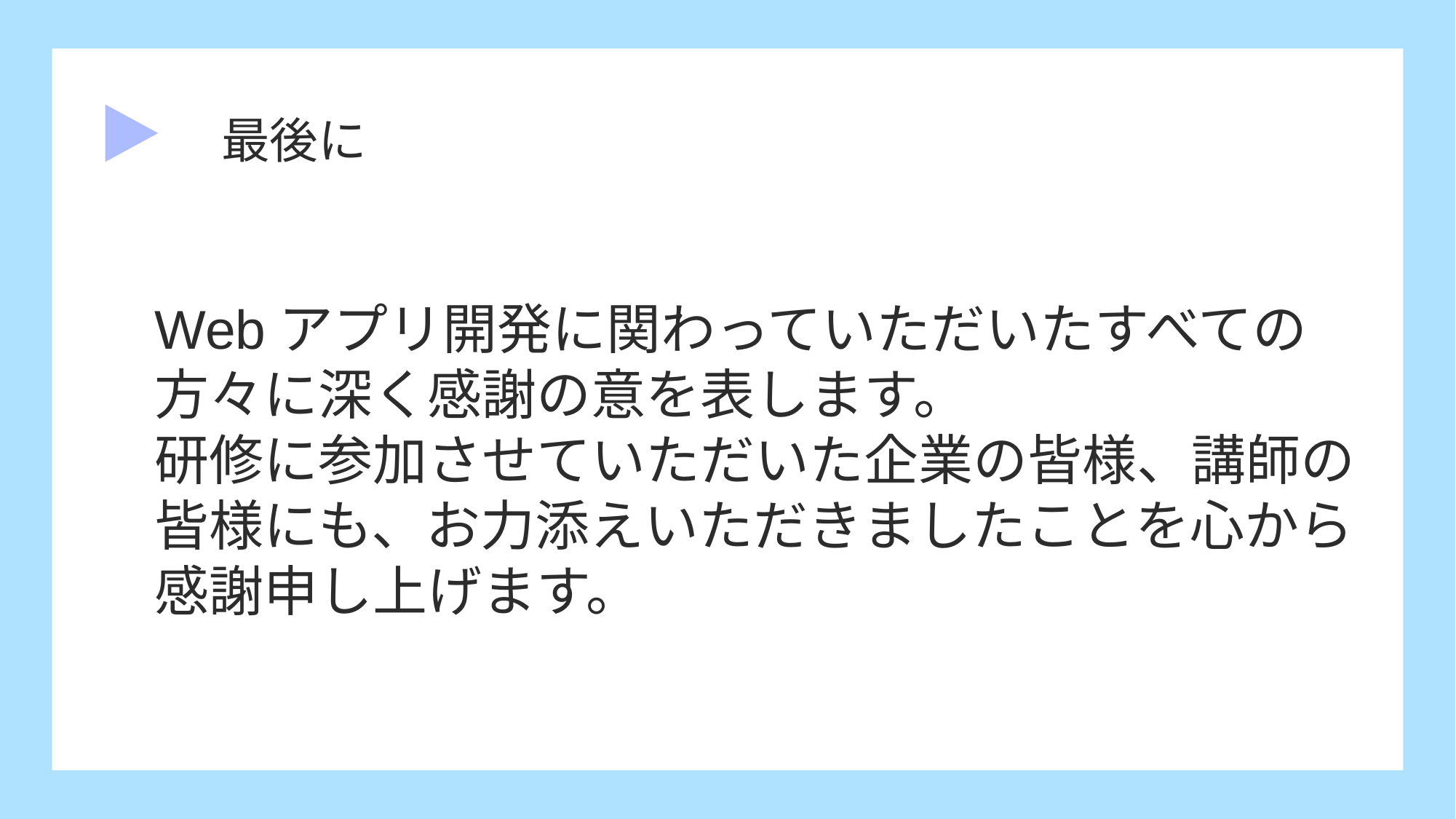

Webアプリ開発の発表に関わっていただいたすべての方々に深く感謝の意を表します。特に、研修に参加させていただいた企業の皆様には、ご協力とお気遣いに心から感謝申し上げます。
最後に

Webアプリ開発に関わっていただいたすべての方々に深く感謝の意を表します。
研修に参加させていただいた企業の皆様、講師の皆様にも、お力添えいただきましたことを心から感謝申し上げます。